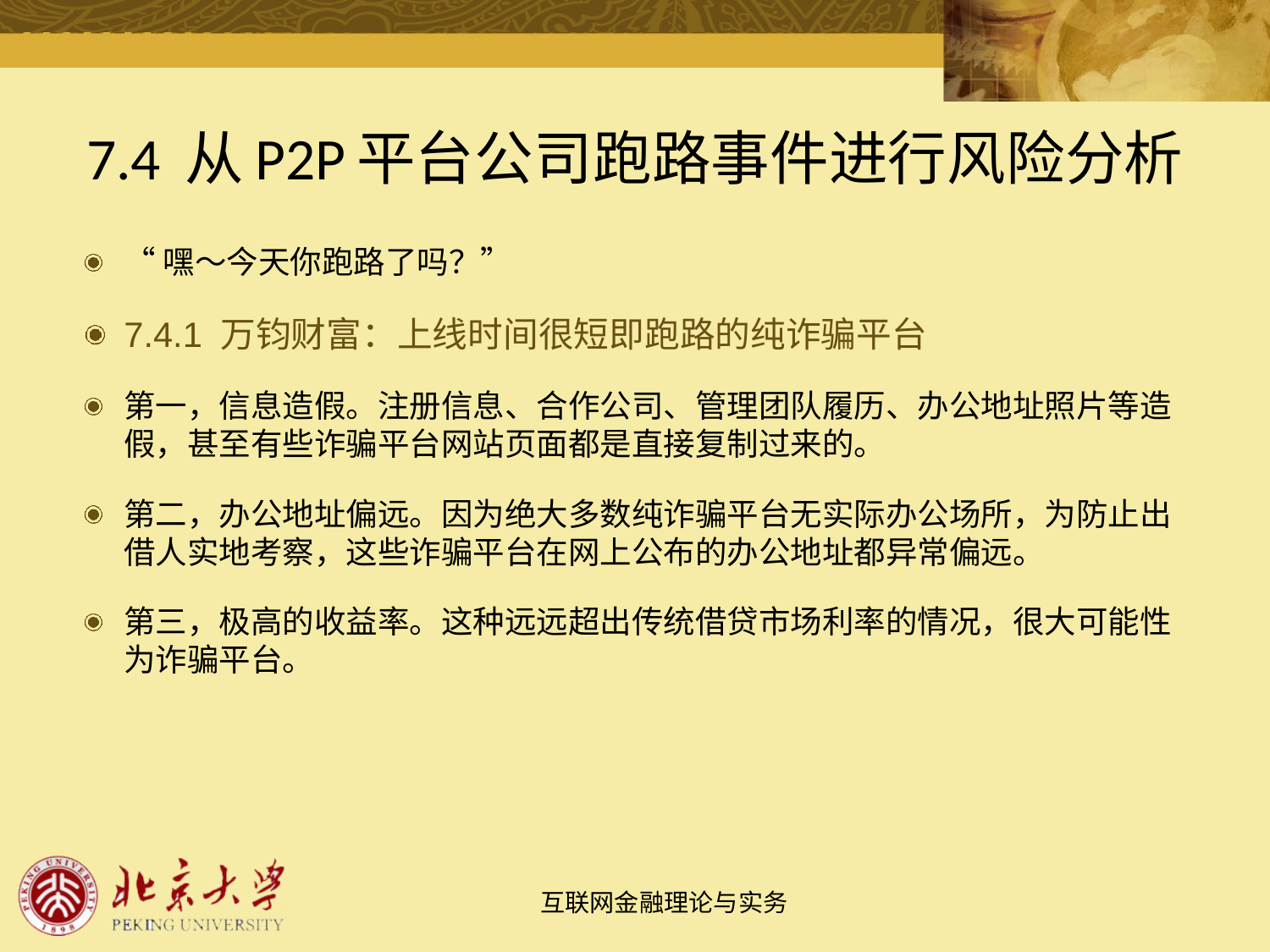

# 7.4 从P2P平台公司跑路事件进行风险分析
“嘿～今天你跑路了吗？”
7.4.1 万钧财富：上线时间很短即跑路的纯诈骗平台
第一，信息造假。注册信息、合作公司、管理团队履历、办公地址照片等造假，甚至有些诈骗平台网站页面都是直接复制过来的。
第二，办公地址偏远。因为绝大多数纯诈骗平台无实际办公场所，为防止出借人实地考察，这些诈骗平台在网上公布的办公地址都异常偏远。
第三，极高的收益率。这种远远超出传统借贷市场利率的情况，很大可能性为诈骗平台。